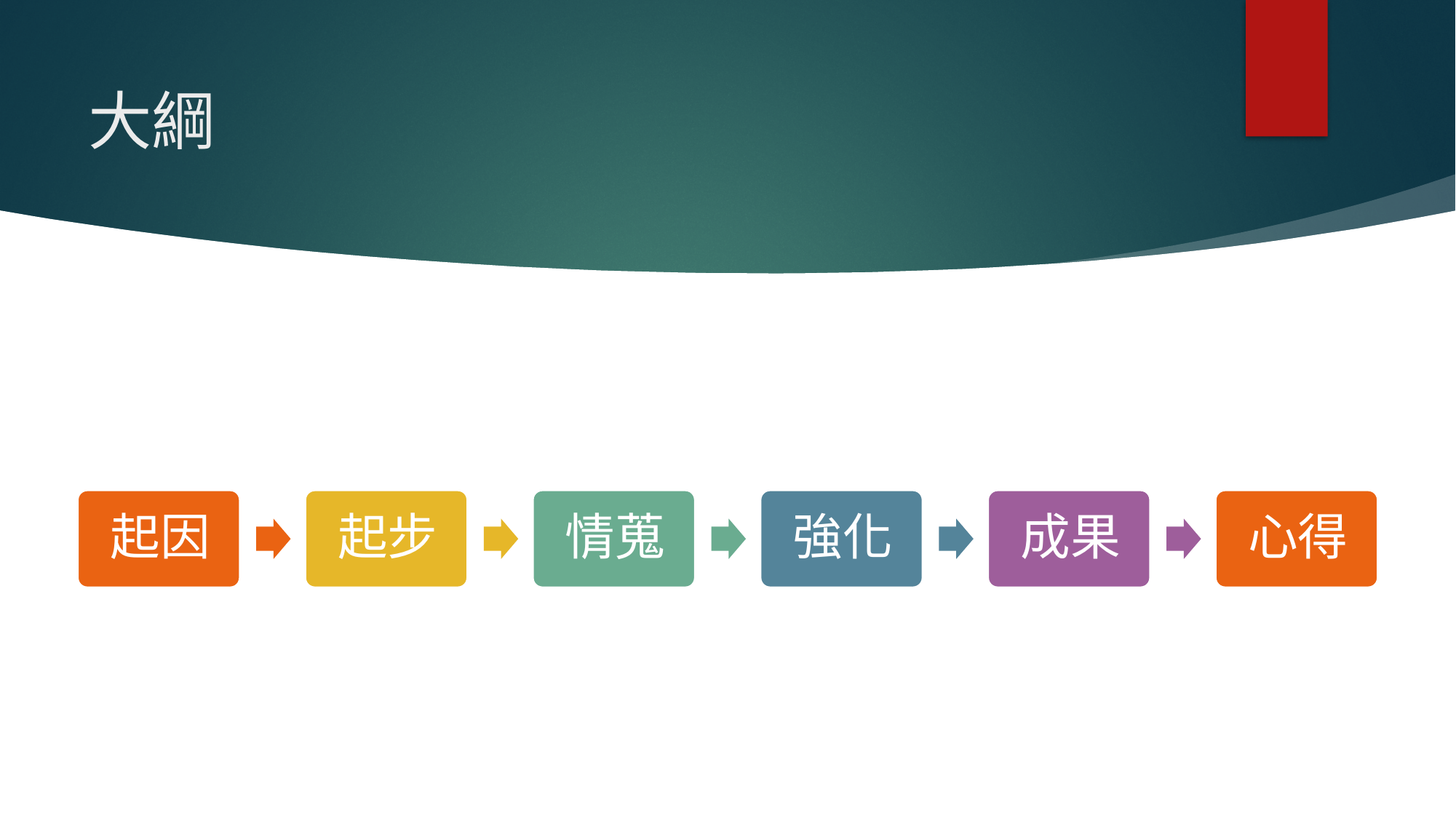

# 大綱

起因

起步

情蒐

強化

成果

心得